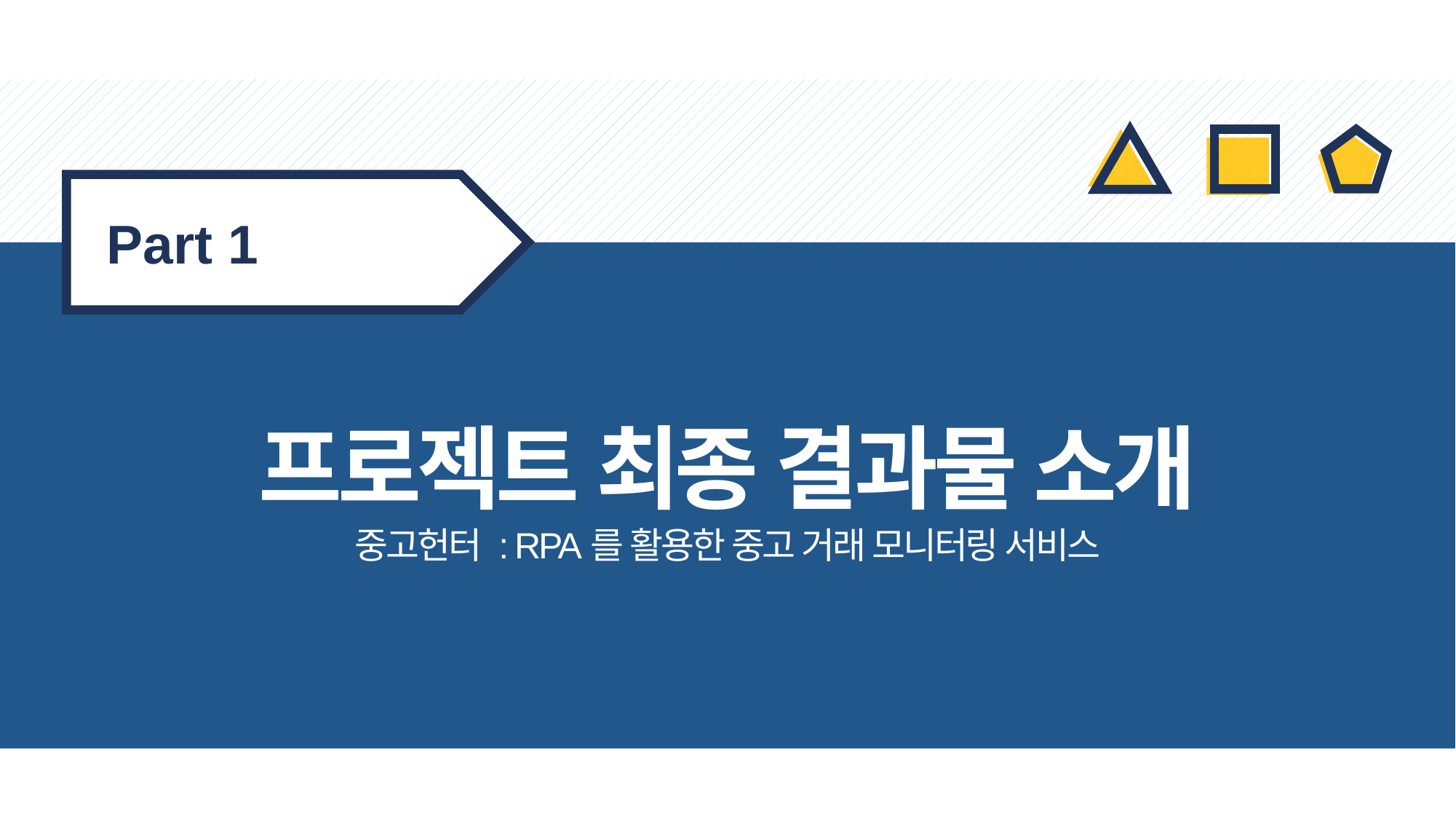

Part 1

프로젝트 최종 결과물 소개
중고헌터 : RPA를 활용한 중고 거래 모니터링 서비스